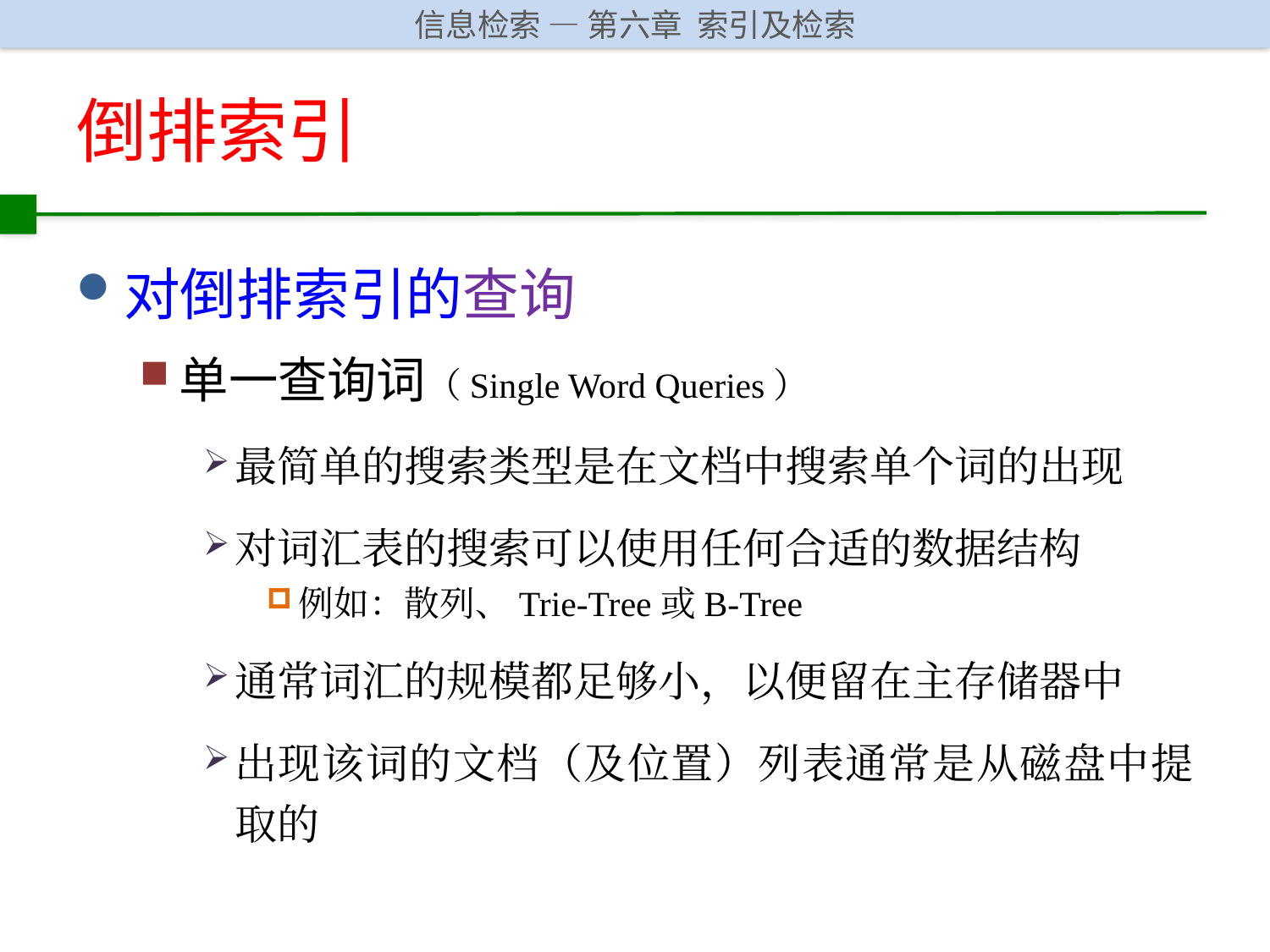

# 倒排索引
对倒排索引的查询
单一查询词（Single Word Queries）
最简单的搜索类型是在文档中搜索单个词的出现
对词汇表的搜索可以使用任何合适的数据结构
例如：散列、Trie-Tree或B-Tree
通常词汇的规模都足够小，以便留在主存储器中
出现该词的文档（及位置）列表通常是从磁盘中提取的